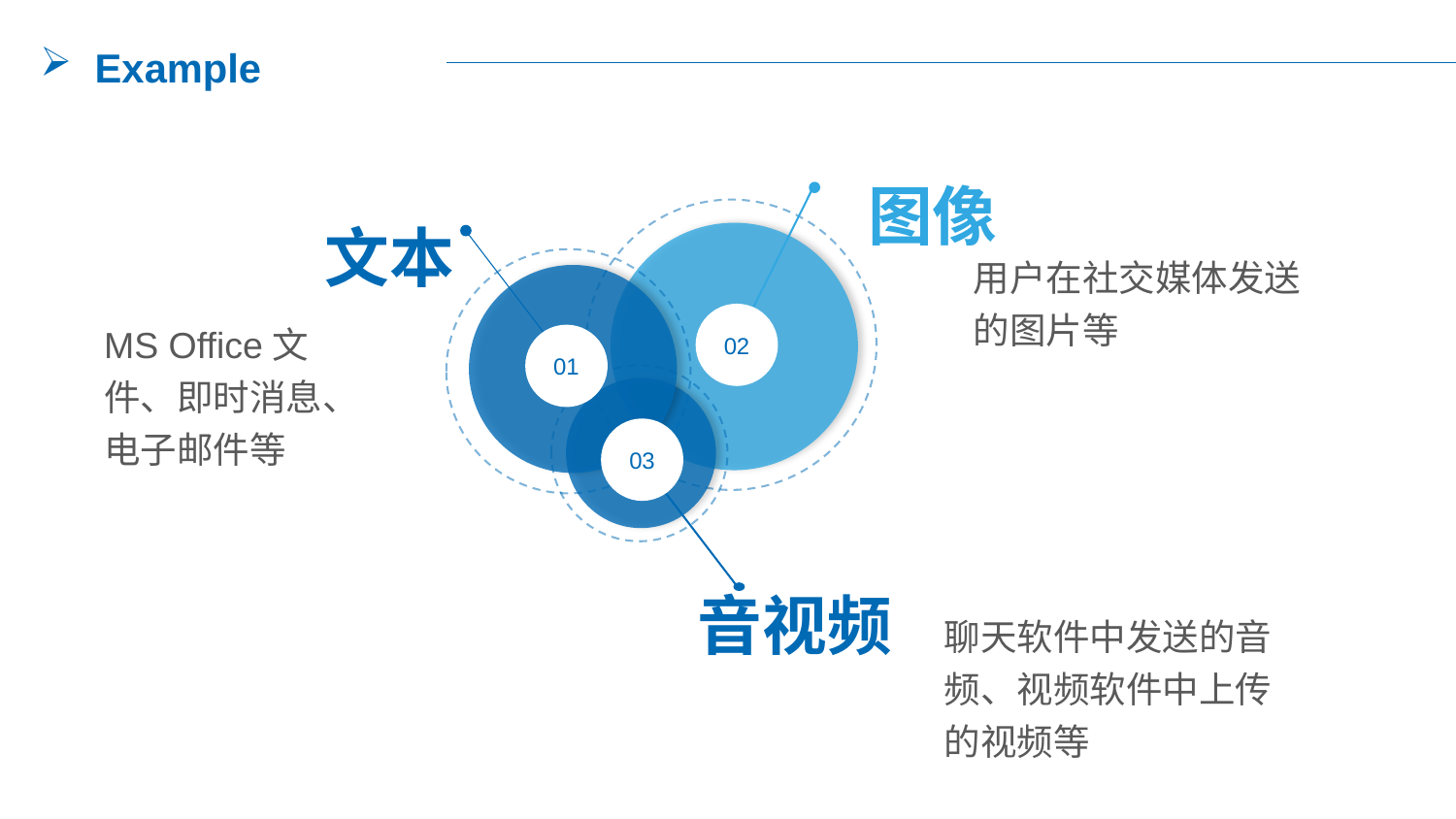

Example
 图像

文本
用户在社交媒体发送的图片等

MS Office文件、即时消息、电子邮件等
02
01

03
音视频
聊天软件中发送的音频、视频软件中上传的视频等